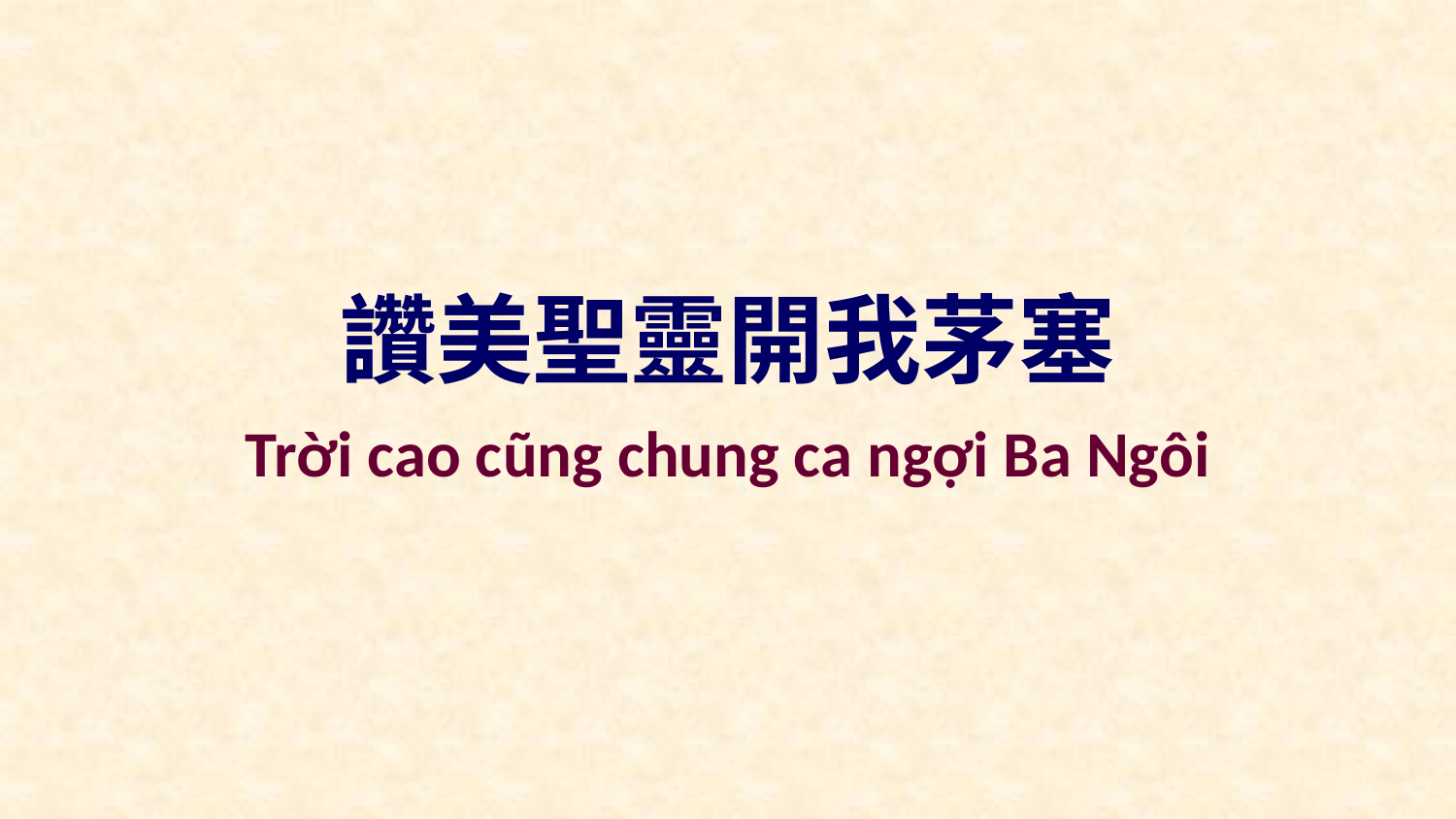

讚美聖靈開我茅塞
Trời cao cũng chung ca ngợi Ba Ngôi